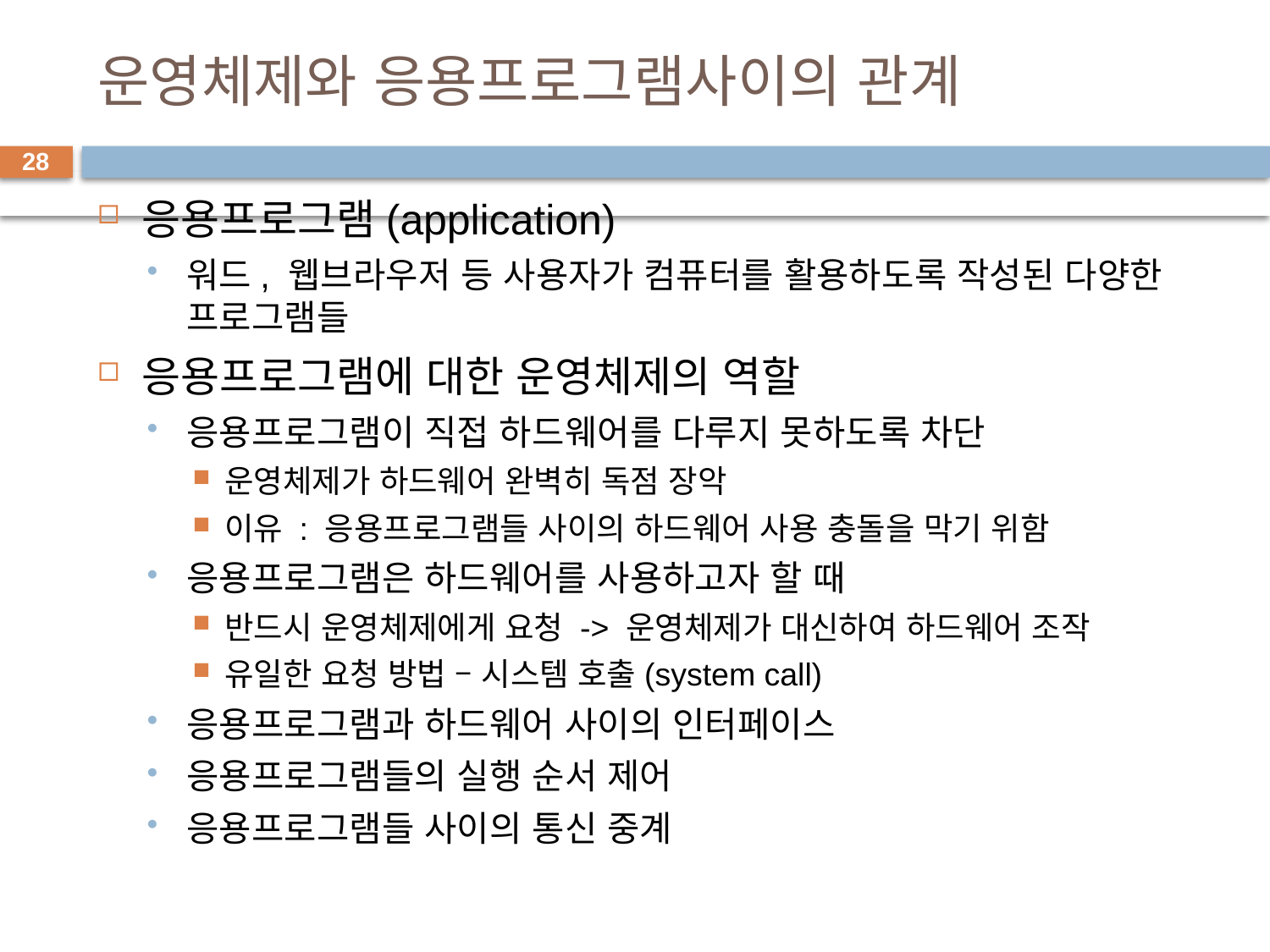

# 운영체제와 응용프로그램사이의 관계
28
응용프로그램(application)
워드, 웹브라우저 등 사용자가 컴퓨터를 활용하도록 작성된 다양한 프로그램들
응용프로그램에 대한 운영체제의 역할
응용프로그램이 직접 하드웨어를 다루지 못하도록 차단
운영체제가 하드웨어 완벽히 독점 장악
이유 : 응용프로그램들 사이의 하드웨어 사용 충돌을 막기 위함
응용프로그램은 하드웨어를 사용하고자 할 때
반드시 운영체제에게 요청 -> 운영체제가 대신하여 하드웨어 조작
유일한 요청 방법 – 시스템 호출(system call)
응용프로그램과 하드웨어 사이의 인터페이스
응용프로그램들의 실행 순서 제어
응용프로그램들 사이의 통신 중계